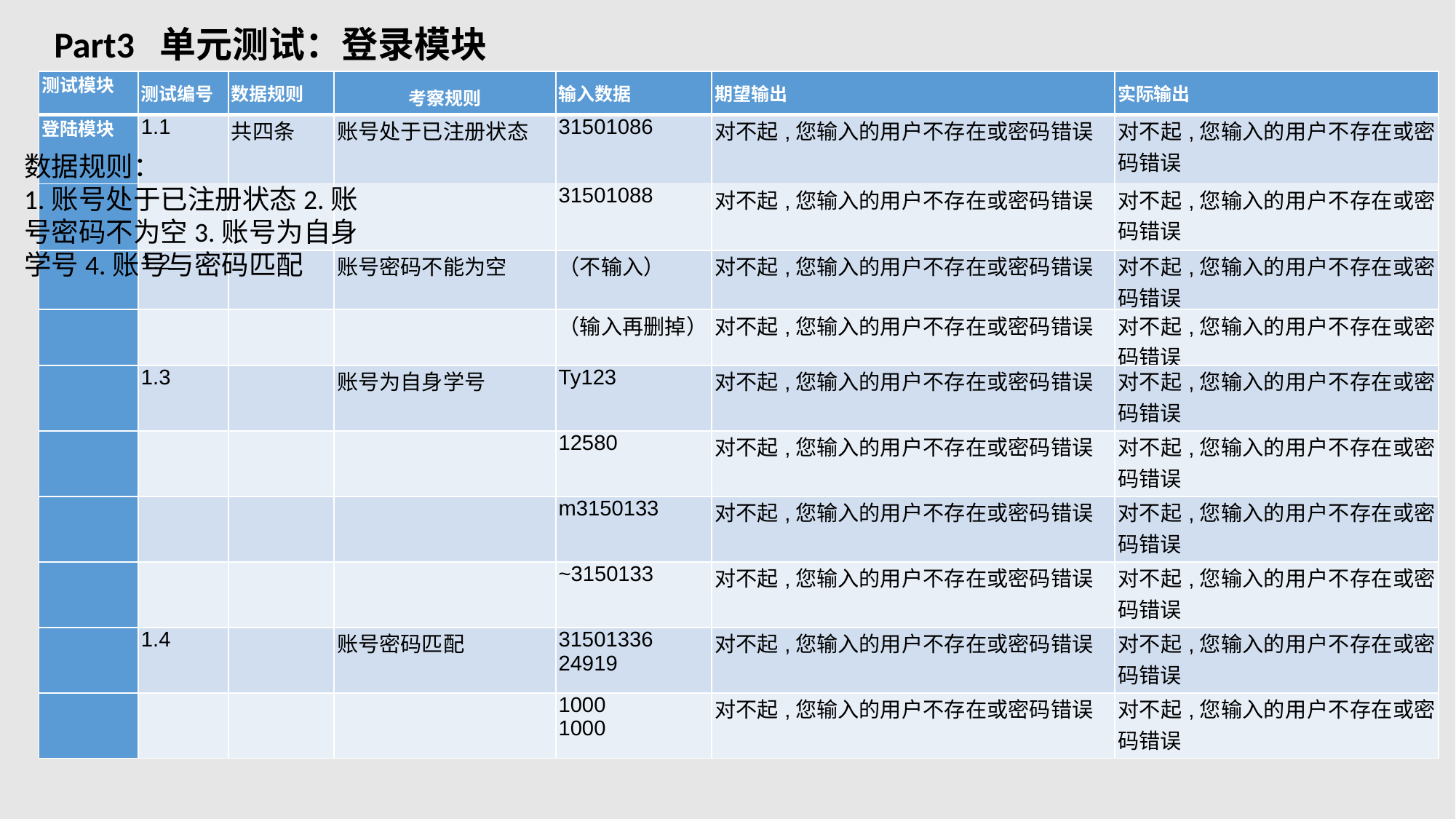

Part3  单元测试：登录模块
| 测试模块 | 测试编号 | 数据规则 | 考察规则 | 输入数据 | 期望输出 | 实际输出 |
| --- | --- | --- | --- | --- | --- | --- |
| 登陆模块 | 1.1 | 共四条 | 账号处于已注册状态 | 31501086 | 对不起,您输入的用户不存在或密码错误 | 对不起,您输入的用户不存在或密码错误 |
|  |  |  |  | 31501088 | 对不起,您输入的用户不存在或密码错误 | 对不起,您输入的用户不存在或密码错误 |
|  | 1.2 |  | 账号密码不能为空 | （不输入） | 对不起,您输入的用户不存在或密码错误 | 对不起,您输入的用户不存在或密码错误 |
|  |  |  |  | （输入再删掉） | 对不起,您输入的用户不存在或密码错误 | 对不起,您输入的用户不存在或密码错误 |
|  | 1.3 |  | 账号为自身学号 | Ty123 | 对不起,您输入的用户不存在或密码错误 | 对不起,您输入的用户不存在或密码错误 |
|  |  |  |  | 12580 | 对不起,您输入的用户不存在或密码错误 | 对不起,您输入的用户不存在或密码错误 |
|  |  |  |  | m3150133 | 对不起,您输入的用户不存在或密码错误 | 对不起,您输入的用户不存在或密码错误 |
|  |  |  |  | ~3150133 | 对不起,您输入的用户不存在或密码错误 | 对不起,您输入的用户不存在或密码错误 |
|  | 1.4 |  | 账号密码匹配 | 31501336 24919 | 对不起,您输入的用户不存在或密码错误 | 对不起,您输入的用户不存在或密码错误 |
|  |  |  |  | 1000 1000 | 对不起,您输入的用户不存在或密码错误 | 对不起,您输入的用户不存在或密码错误 |
数据规则：
1.账号处于已注册状态2.账号密码不为空3.账号为自身学号4.账号与密码匹配